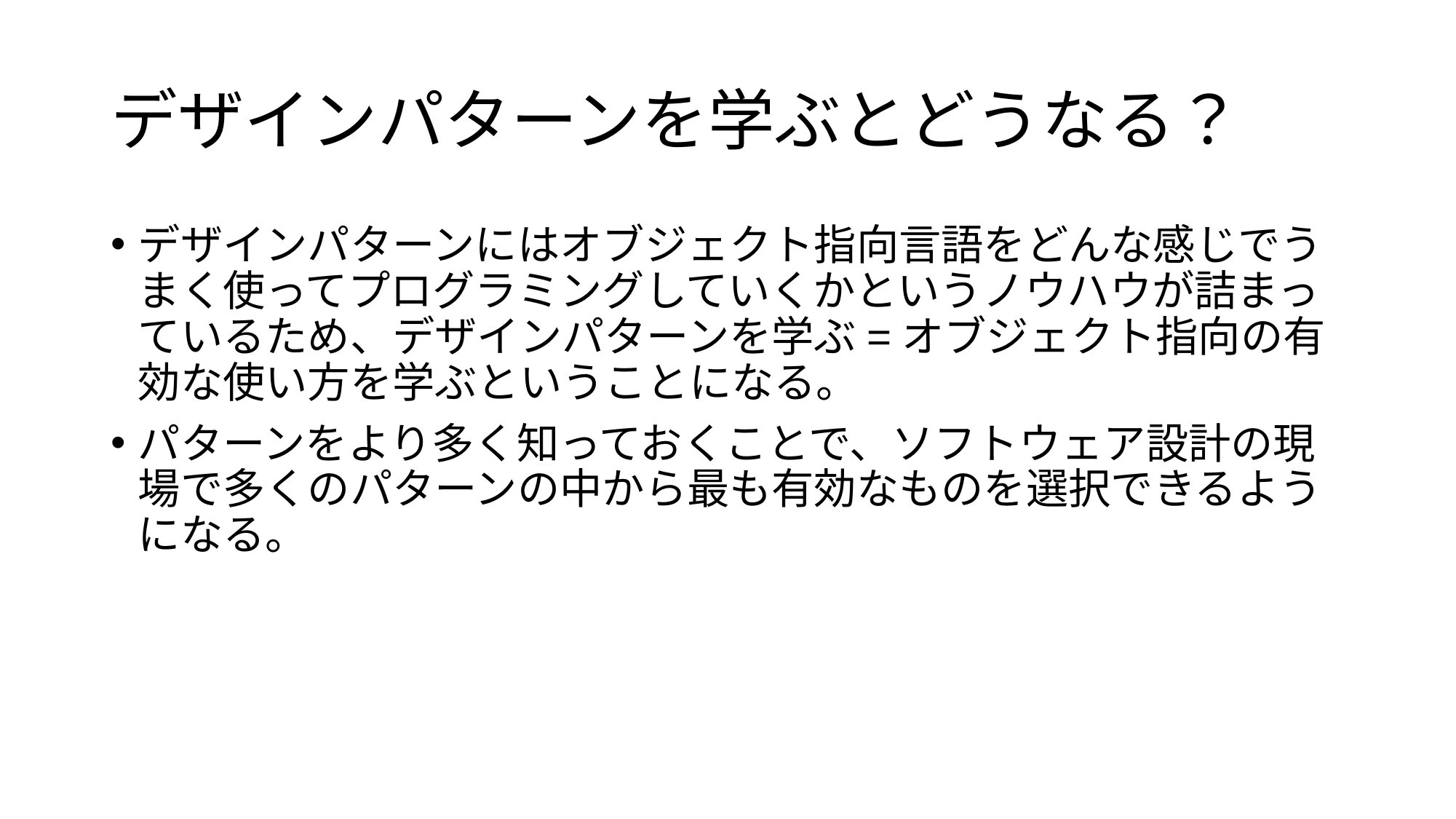

# デザインパターンを学ぶとどうなる？
デザインパターンにはオブジェクト指向言語をどんな感じでうまく使ってプログラミングしていくかというノウハウが詰まっているため、デザインパターンを学ぶ=オブジェクト指向の有効な使い方を学ぶということになる。
パターンをより多く知っておくことで、ソフトウェア設計の現場で多くのパターンの中から最も有効なものを選択できるようになる。